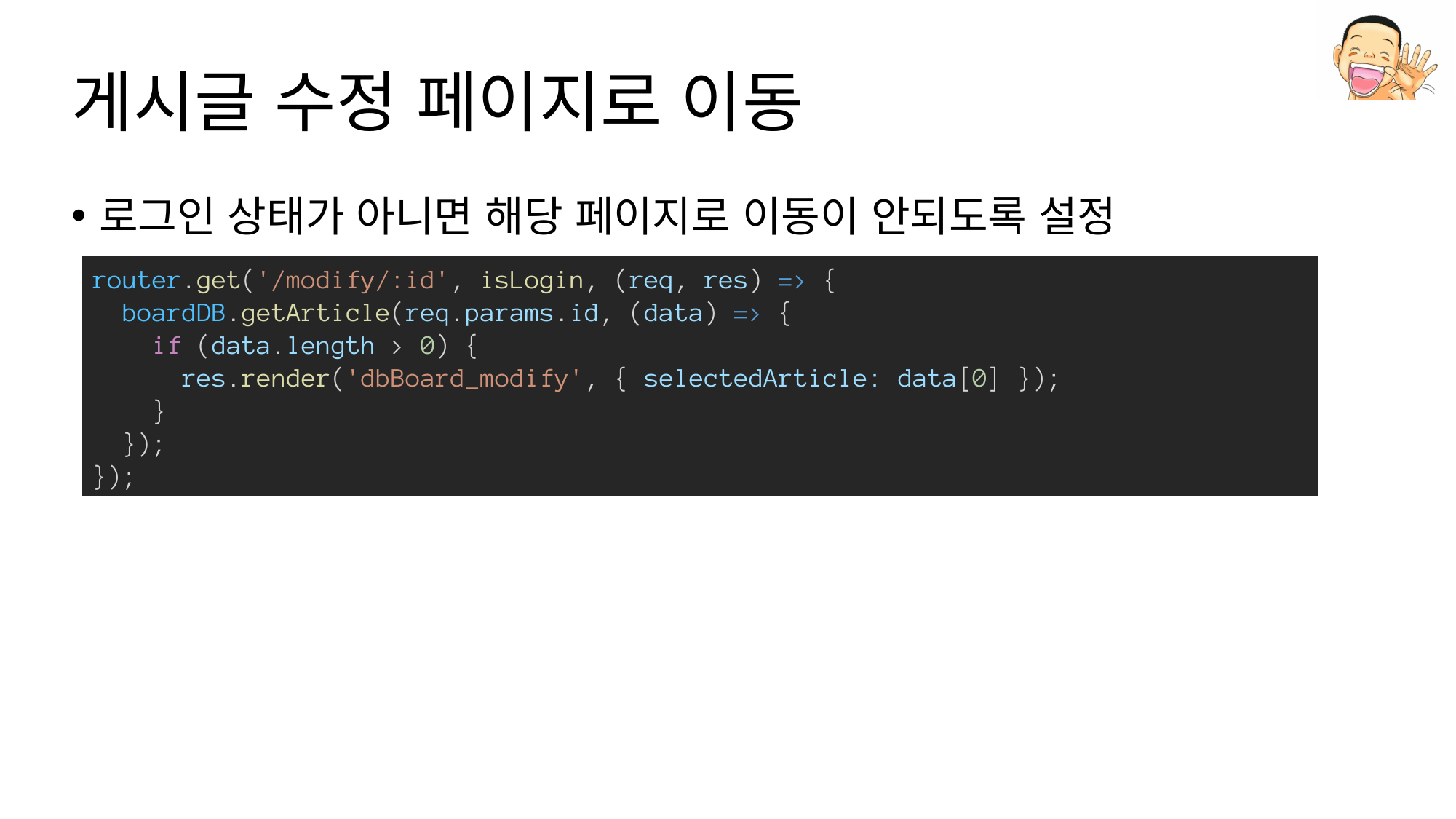

# 게시글 수정 페이지로 이동
로그인 상태가 아니면 해당 페이지로 이동이 안되도록 설정
router.get('/modify/:id', isLogin, (req, res) => {
  boardDB.getArticle(req.params.id, (data) => {
    if (data.length > 0) {
      res.render('dbBoard_modify', { selectedArticle: data[0] });
    }
  });
});